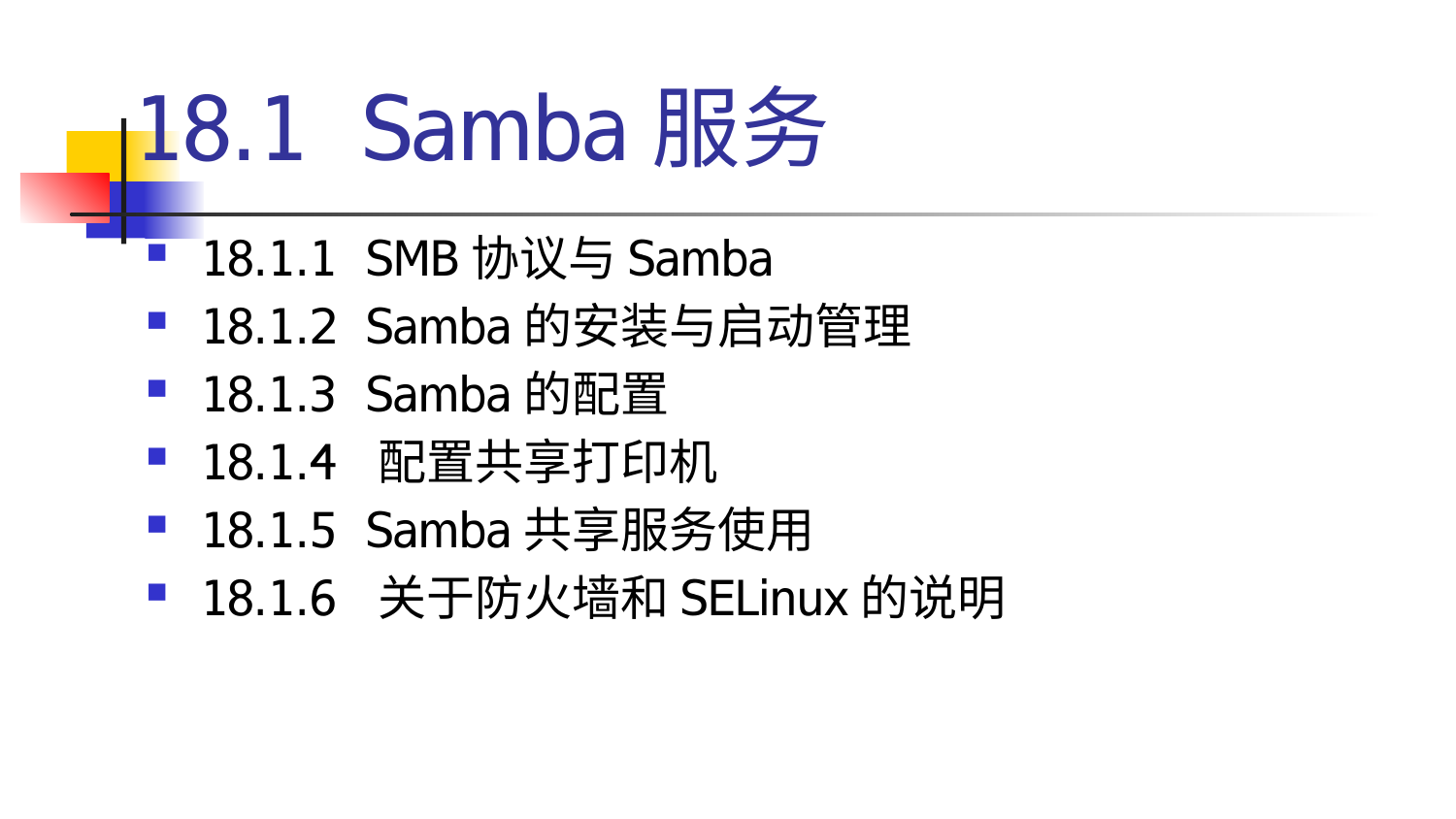

# 18.1  Samba服务
18.1.1  SMB协议与Samba
18.1.2  Samba的安装与启动管理
18.1.3  Samba的配置
18.1.4  配置共享打印机
18.1.5  Samba共享服务使用
18.1.6  关于防火墙和SELinux的说明